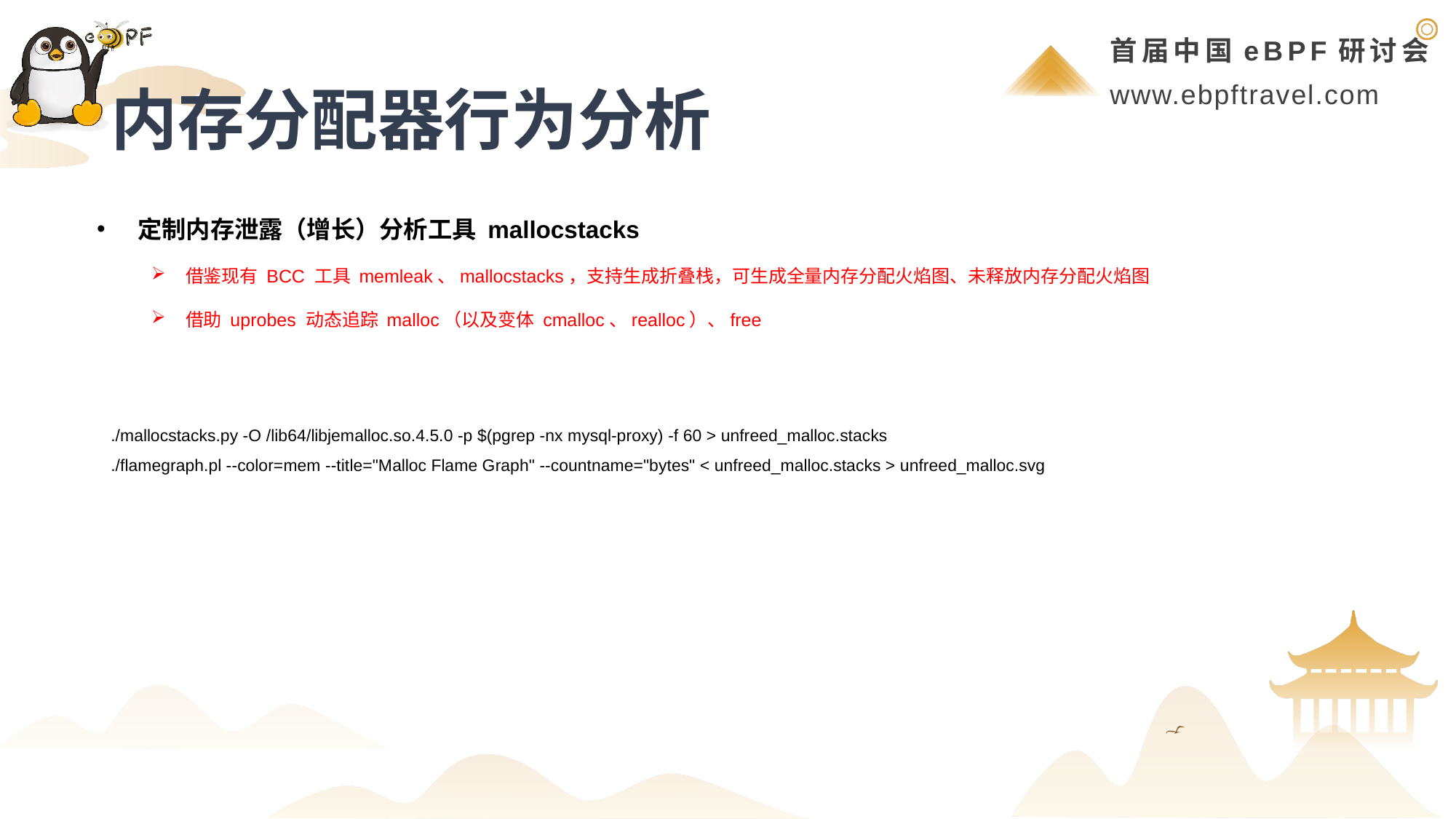

# 内存分配器行为分析
定制内存泄露（增长）分析工具 mallocstacks
借鉴现有 BCC 工具 memleak、mallocstacks，支持生成折叠栈，可生成全量内存分配火焰图、未释放内存分配火焰图
借助 uprobes 动态追踪 malloc（以及变体 cmalloc、realloc）、free
./mallocstacks.py -O /lib64/libjemalloc.so.4.5.0 -p $(pgrep -nx mysql-proxy) -f 60 > unfreed_malloc.stacks
./flamegraph.pl --color=mem --title="Malloc Flame Graph" --countname="bytes" < unfreed_malloc.stacks > unfreed_malloc.svg